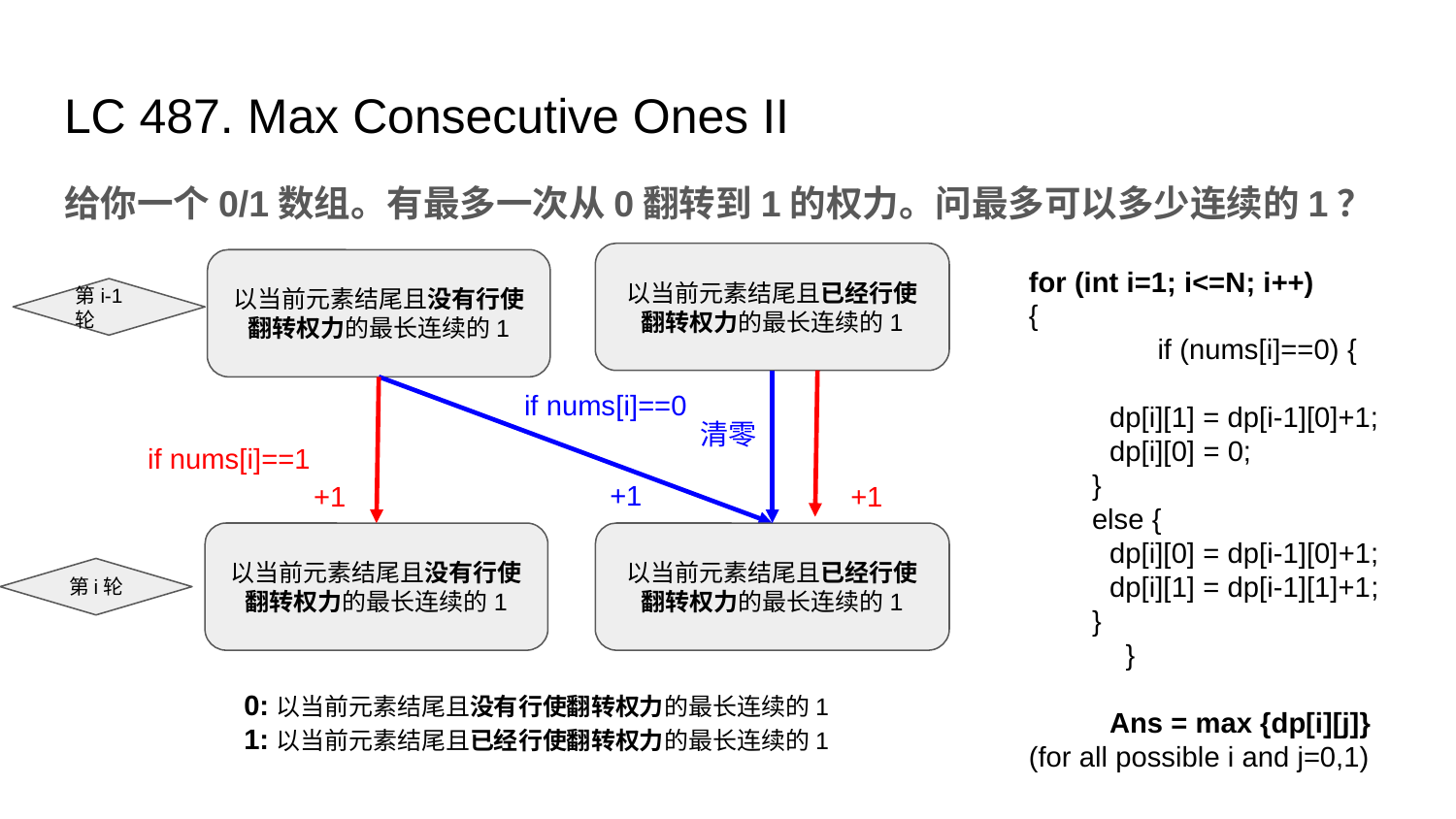

# LC 487. Max Consecutive Ones II

给你一个0/1数组。有最多一次从0翻转到1的权力。问最多可以多少连续的1？
以当前元素结尾且已经行使翻转权力的最长连续的1
for (int i=1; i<=N; i++)
{
	       if (nums[i]==0) {
                	 dp[i][1] = dp[i-1][0]+1;
                	 dp[i][0] = 0;
                 }
                 else {
                	 dp[i][0] = dp[i-1][0]+1;
                	 dp[i][1] = dp[i-1][1]+1;
                 }
   	   }

	 Ans = max {dp[i][j]}
(for all possible i and j=0,1)
以当前元素结尾且没有行使翻转权力的最长连续的1
第i-1轮
if nums[i]==0
清零
if nums[i]==1
+1
+1
+1
以当前元素结尾且没有行使翻转权力的最长连续的1
以当前元素结尾且已经行使翻转权力的最长连续的1
第i轮
0:以当前元素结尾且没有行使翻转权力的最长连续的1
1:以当前元素结尾且已经行使翻转权力的最长连续的1